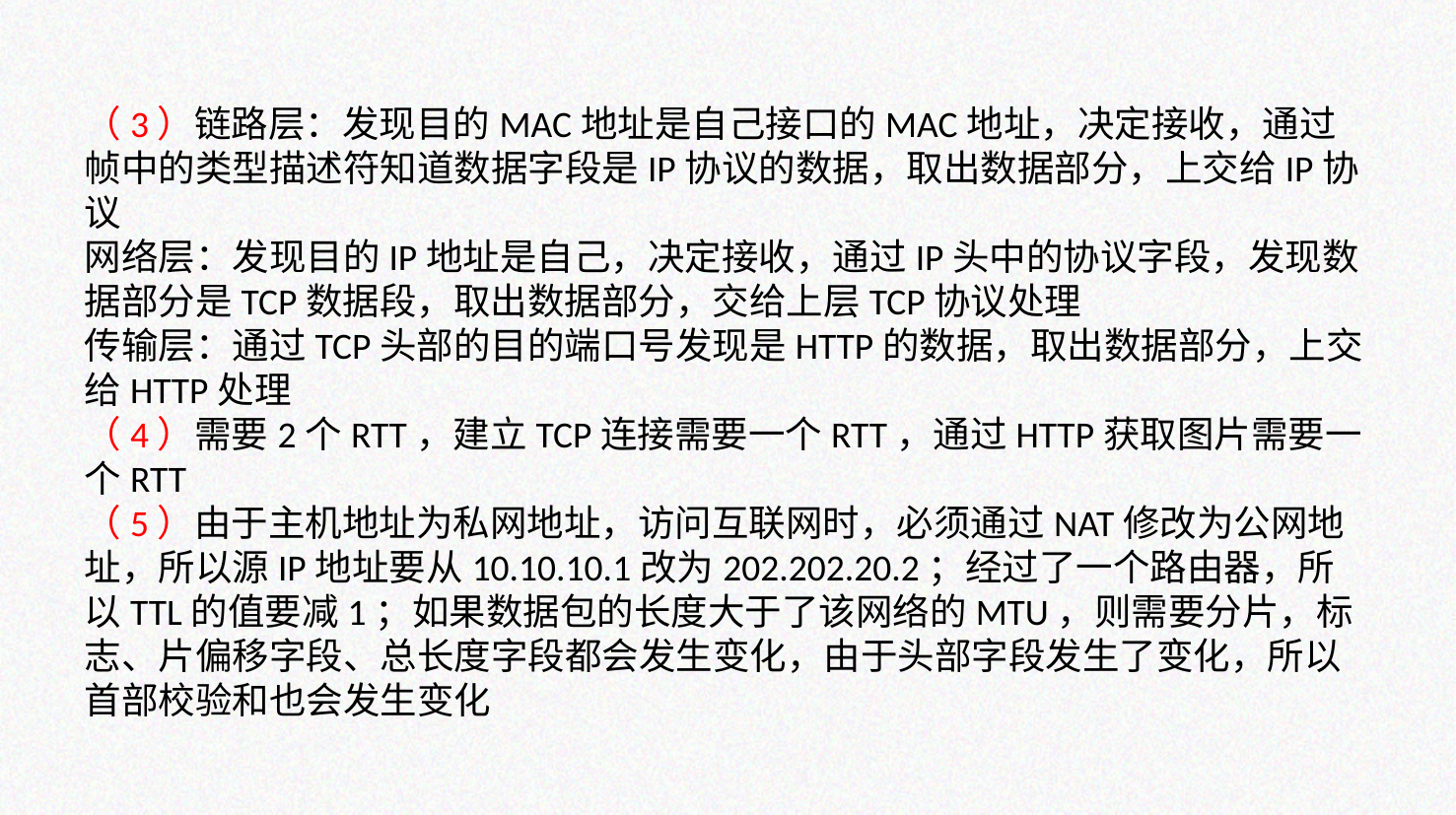

（3）链路层：发现目的MAC地址是自己接口的MAC地址，决定接收，通过帧中的类型描述符知道数据字段是IP协议的数据，取出数据部分，上交给IP协议
网络层：发现目的IP地址是自己，决定接收，通过IP头中的协议字段，发现数据部分是TCP数据段，取出数据部分，交给上层TCP协议处理
传输层：通过TCP头部的目的端口号发现是HTTP的数据，取出数据部分，上交给HTTP处理
（4）需要2个RTT，建立TCP连接需要一个RTT，通过HTTP获取图片需要一个RTT
（5）由于主机地址为私网地址，访问互联网时，必须通过NAT修改为公网地址，所以源IP地址要从10.10.10.1改为202.202.20.2；经过了一个路由器，所以TTL的值要减1；如果数据包的长度大于了该网络的MTU，则需要分片，标志、片偏移字段、总长度字段都会发生变化，由于头部字段发生了变化，所以首部校验和也会发生变化